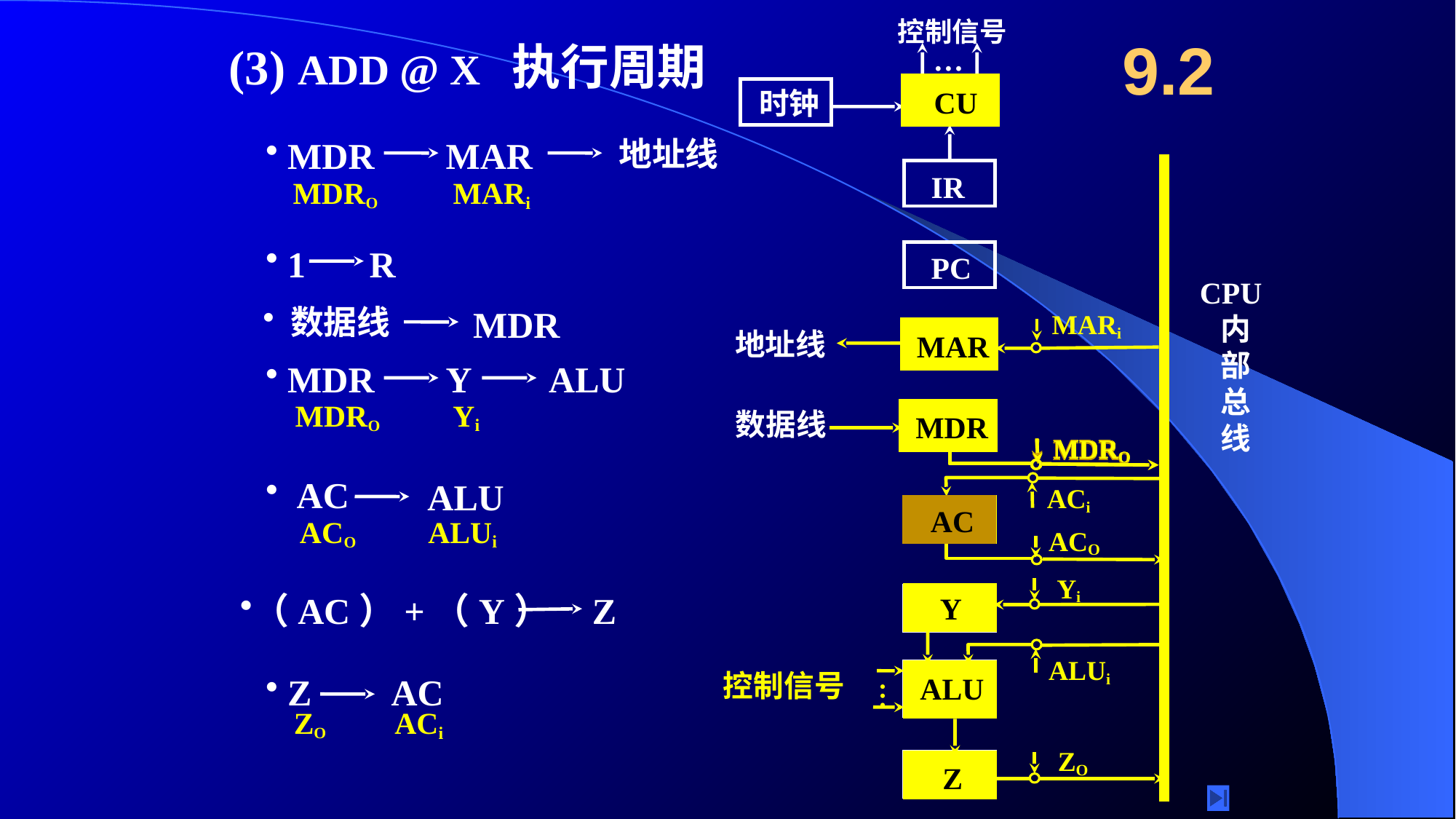

控制信号
…

时钟

CU

IR

PC
CPU
  内
  部
  总
  线

MAR

MDR

AC

Y

ALU

Z

9.2
(3) ADD @ X  执行周期

CU
MAR
 MDR

地址线
   地址线

MDRO
MDRO

 MARi
MARi

 1       R

MDR
 数据线
数据线

MAR

 MDR
Y
ALU

MDRO
MDRO

Yi
Yi

MDR

MDR

MDR
MDRO

MDRO

MDRO

MDRO

MDRO

  AC
ALU

ACi

   ACi

AC

AC

AC

AC

AC

AC
ACO
ACO

 ALUi
ALUi

（AC）+（Y）
Z
 Y

控制信号

…

ALU

ALU
 Z
AC

ZO
ZO

Z

Z